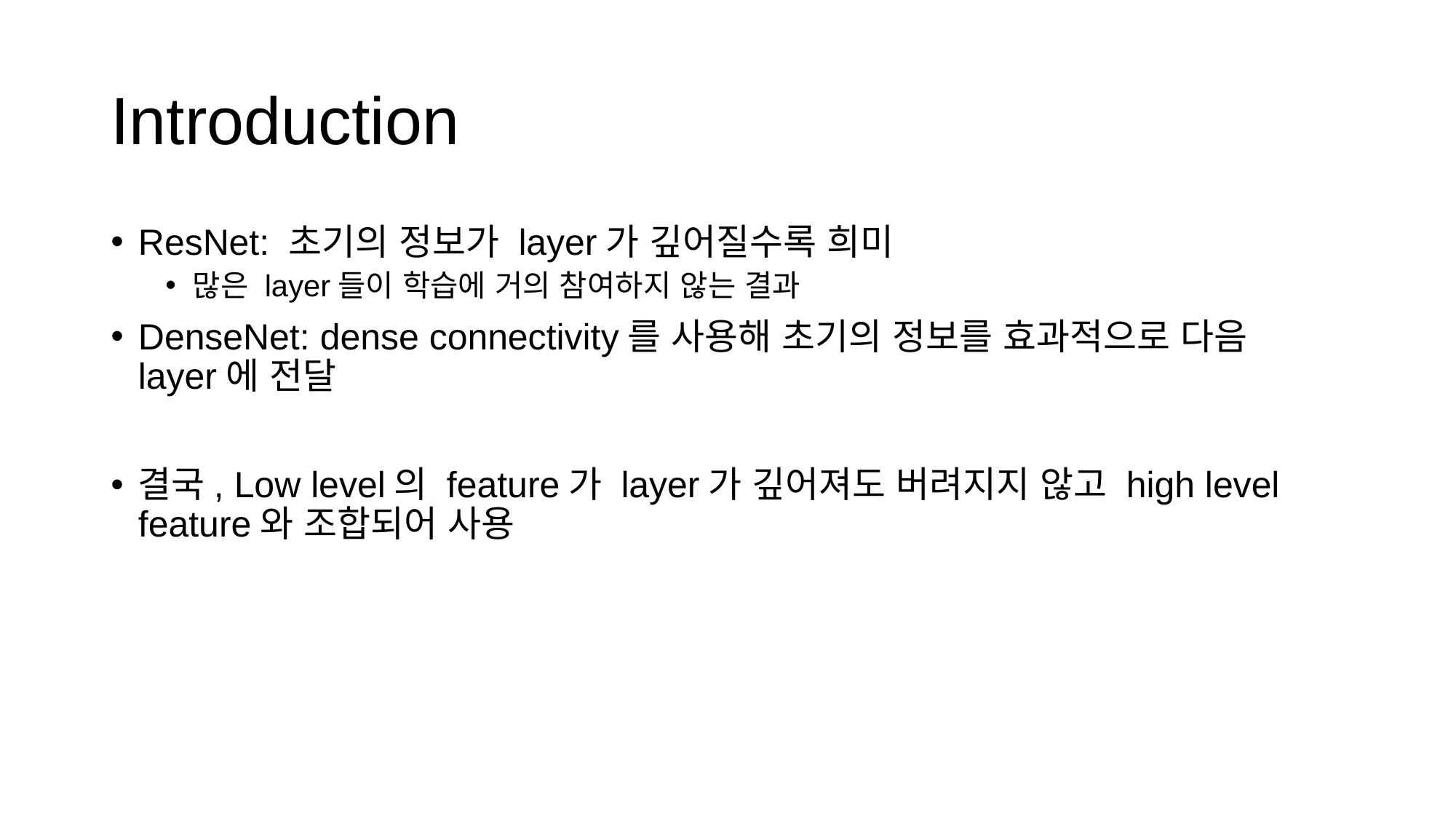

# Introduction
ResNet: 초기의 정보가 layer가 깊어질수록 희미
많은 layer들이 학습에 거의 참여하지 않는 결과
DenseNet: dense connectivity를 사용해 초기의 정보를 효과적으로 다음 layer에 전달

결국, Low level의 feature가 layer가 깊어져도 버려지지 않고 high level feature와 조합되어 사용